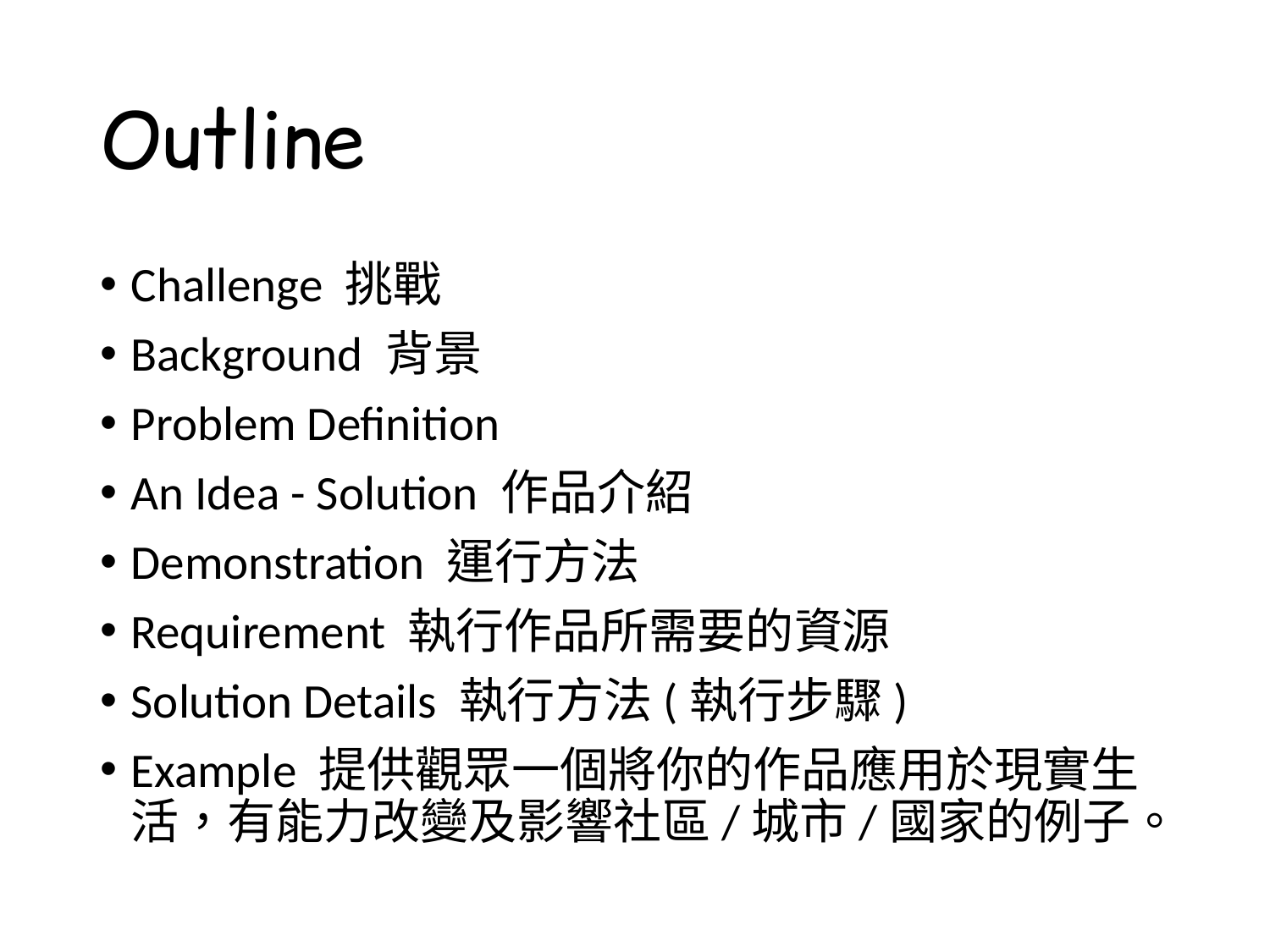

# Outline
Challenge 挑戰
Background 背景
Problem Definition
An Idea - Solution 作品介紹
Demonstration 運行方法
Requirement 執行作品所需要的資源
Solution Details 執行方法(執行步驟)
Example 提供觀眾一個將你的作品應用於現實生活，有能力改變及影響社區/城市/國家的例子。